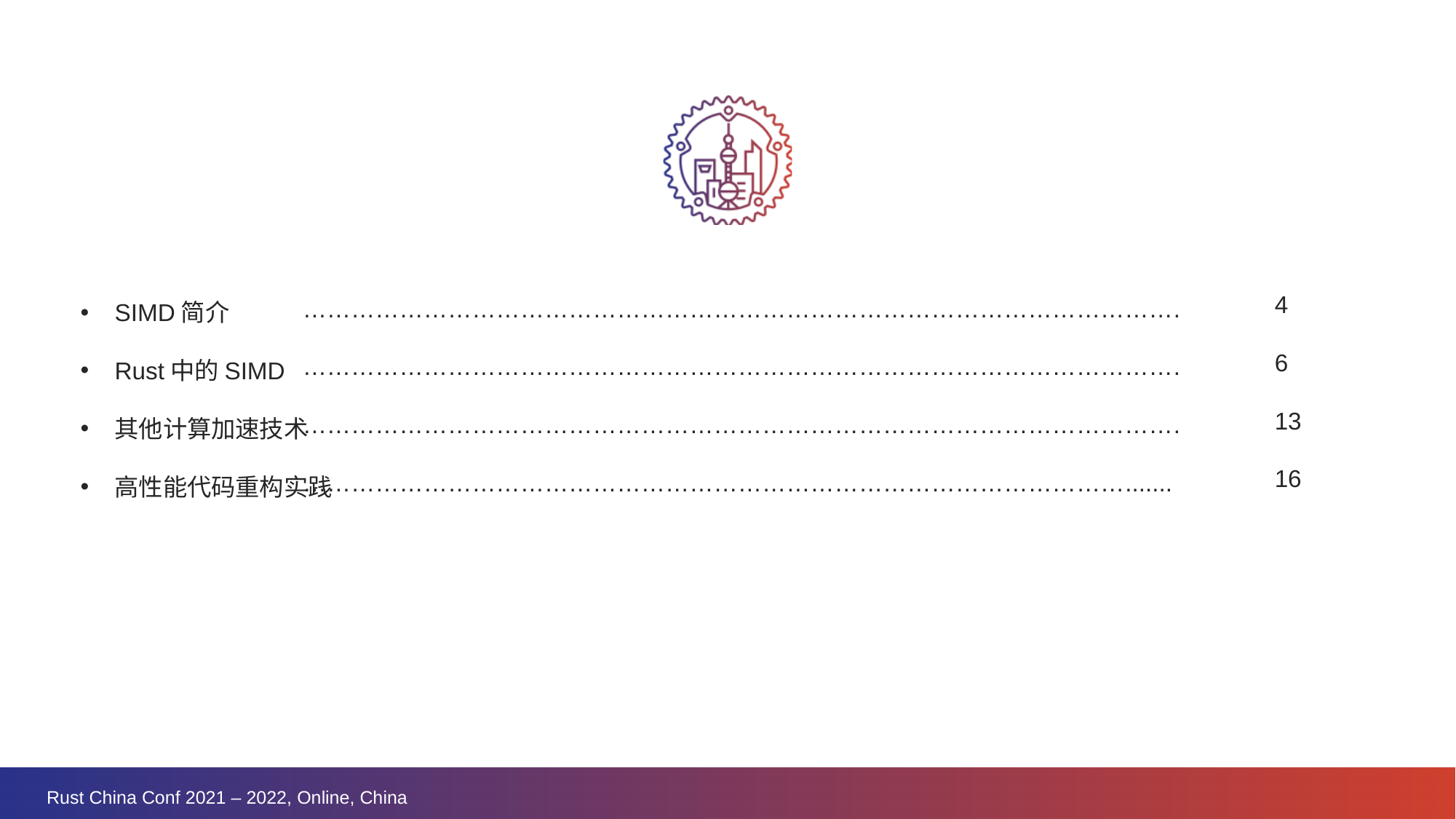

4
6
13
16
……………………………………………………………………………………………….
……………………………………………………………………………………………….
……………………………………………………………………………………………….
………………………………………………………………………………………….......
SIMD简介
Rust中的SIMD
其他计算加速技术
高性能代码重构实践